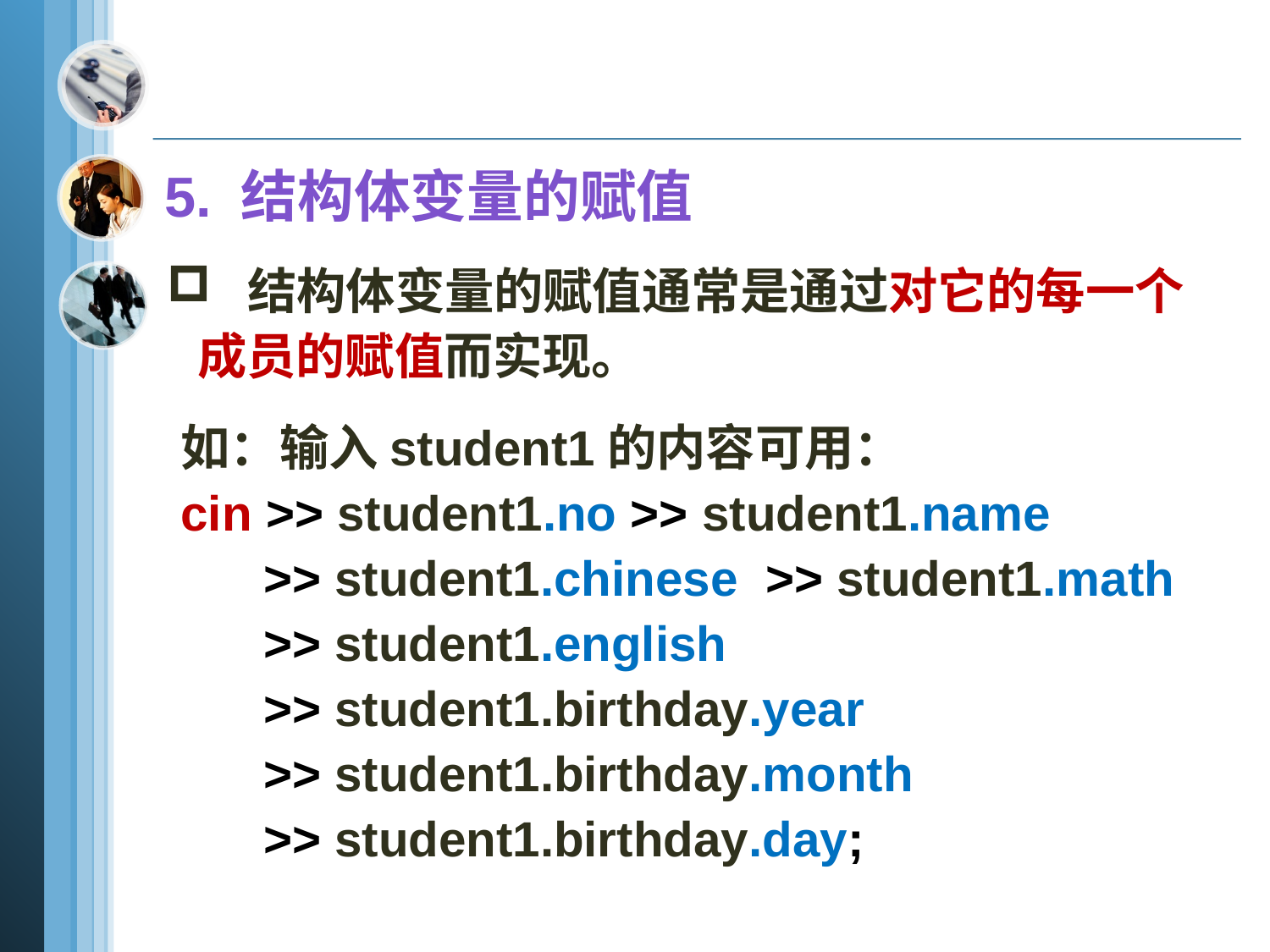

5. 结构体变量的赋值
  结构体变量的赋值通常是通过对它的每一个成员的赋值而实现。
如：输入student1的内容可用：
cin >> student1.no >> student1.name
      >> student1.chinese  >> student1.math
      >> student1.english
      >> student1.birthday.year
      >> student1.birthday.month
      >> student1.birthday.day;